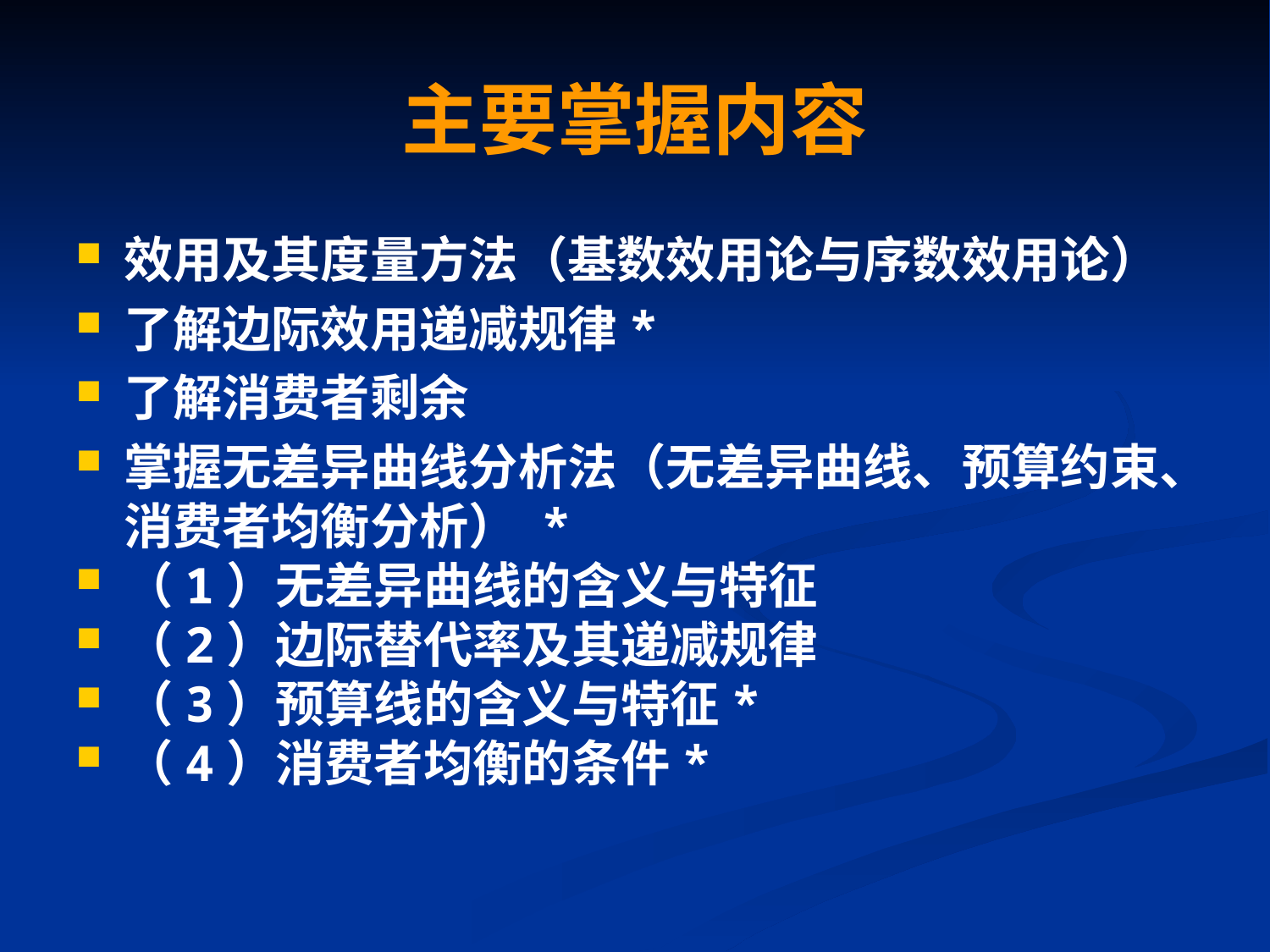

# 主要掌握内容
效用及其度量方法（基数效用论与序数效用论）
了解边际效用递减规律*
了解消费者剩余
掌握无差异曲线分析法（无差异曲线、预算约束、消费者均衡分析） *
（1）无差异曲线的含义与特征
（2）边际替代率及其递减规律
（3）预算线的含义与特征*
（4）消费者均衡的条件*

10